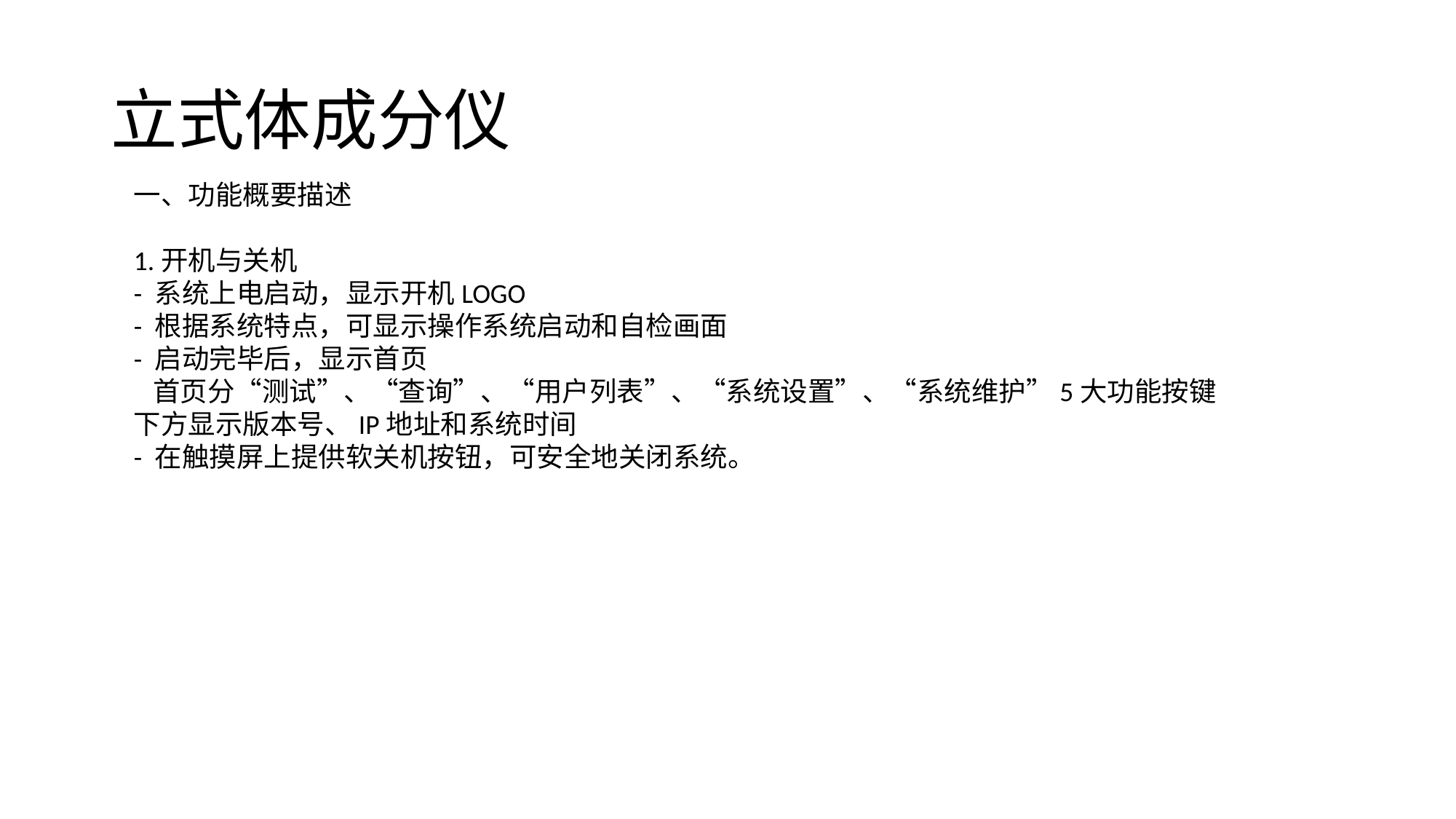

# 立式体成分仪
一、功能概要描述

1.开机与关机
- 系统上电启动，显示开机LOGO
- 根据系统特点，可显示操作系统启动和自检画面
- 启动完毕后，显示首页
  首页分“测试”、“查询”、“用户列表”、“系统设置”、“系统维护”5大功能按键
下方显示版本号、IP地址和系统时间
- 在触摸屏上提供软关机按钮，可安全地关闭系统。